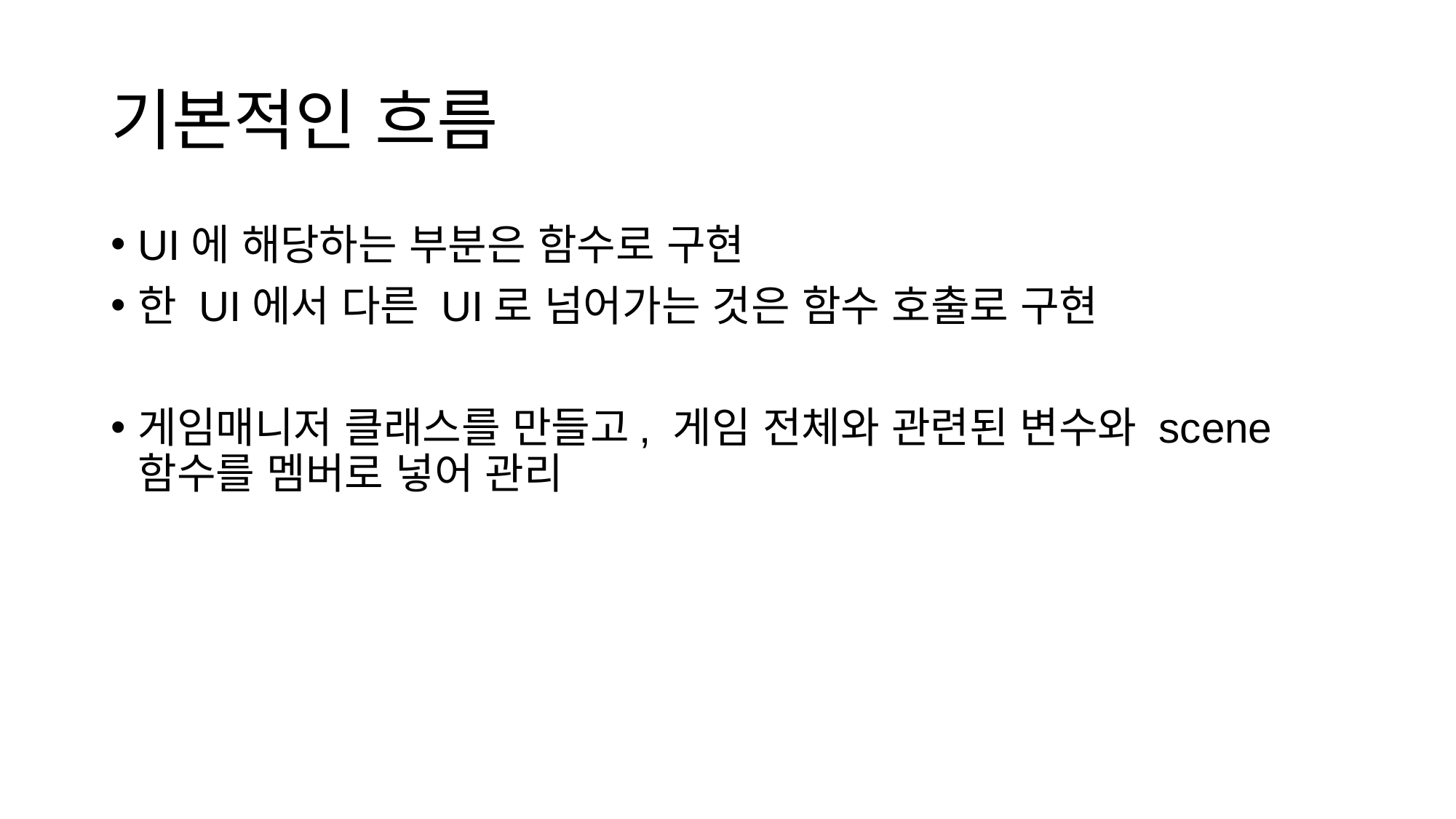

# 기본적인 흐름
UI에 해당하는 부분은 함수로 구현
한 UI에서 다른 UI로 넘어가는 것은 함수 호출로 구현

게임매니저 클래스를 만들고, 게임 전체와 관련된 변수와 scene  함수를 멤버로 넣어 관리